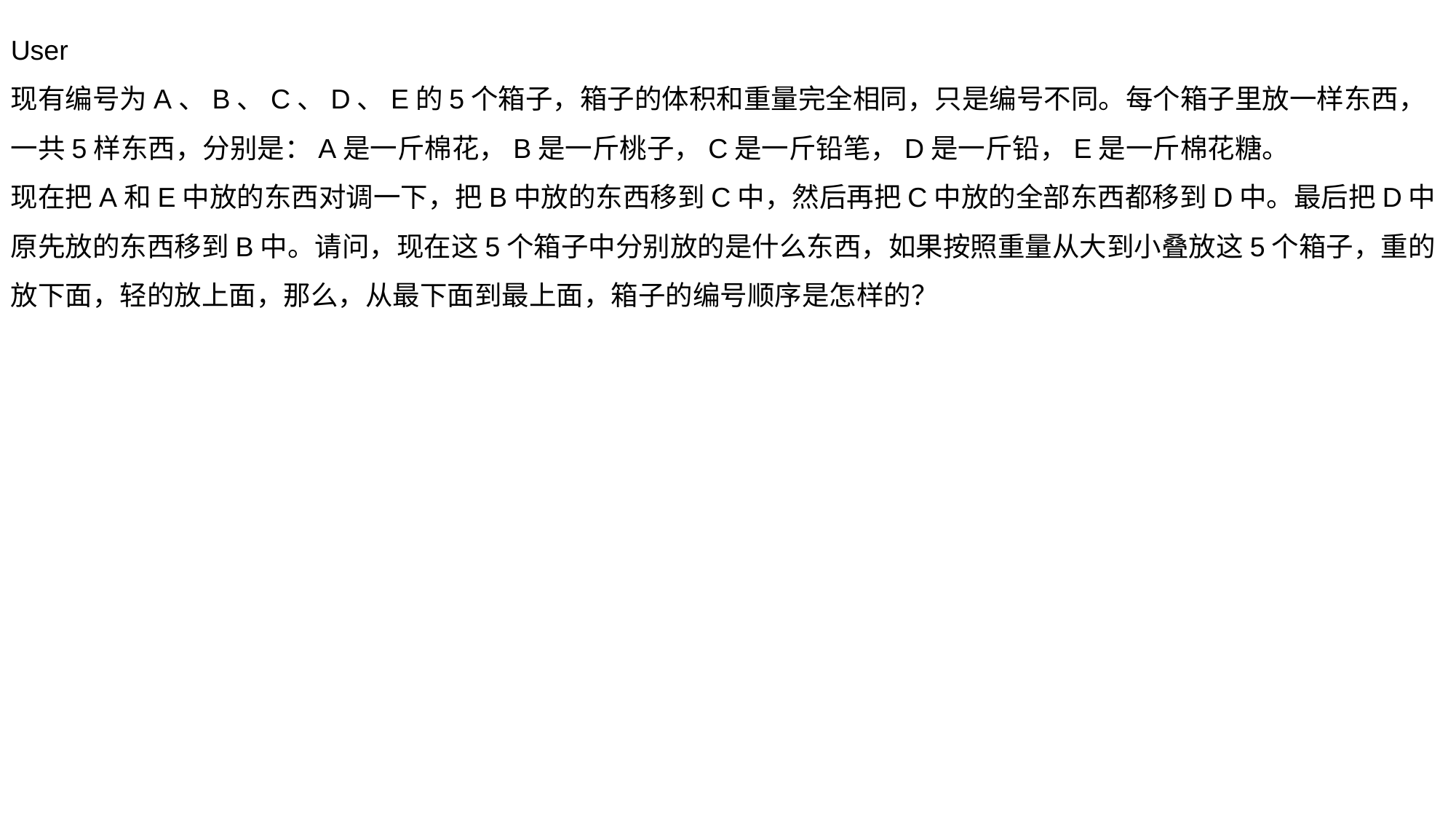

User
现有编号为A、B、C、D、E的5个箱子，箱子的体积和重量完全相同，只是编号不同。每个箱子里放一样东西，一共5样东西，分别是：A是一斤棉花，B是一斤桃子，C是一斤铅笔，D是一斤铅，E是一斤棉花糖。
现在把A和E中放的东西对调一下，把B中放的东西移到C中，然后再把C中放的全部东西都移到D中。最后把D中原先放的东西移到B中。请问，现在这5个箱子中分别放的是什么东西，如果按照重量从大到小叠放这5个箱子，重的放下面，轻的放上面，那么，从最下面到最上面，箱子的编号顺序是怎样的？